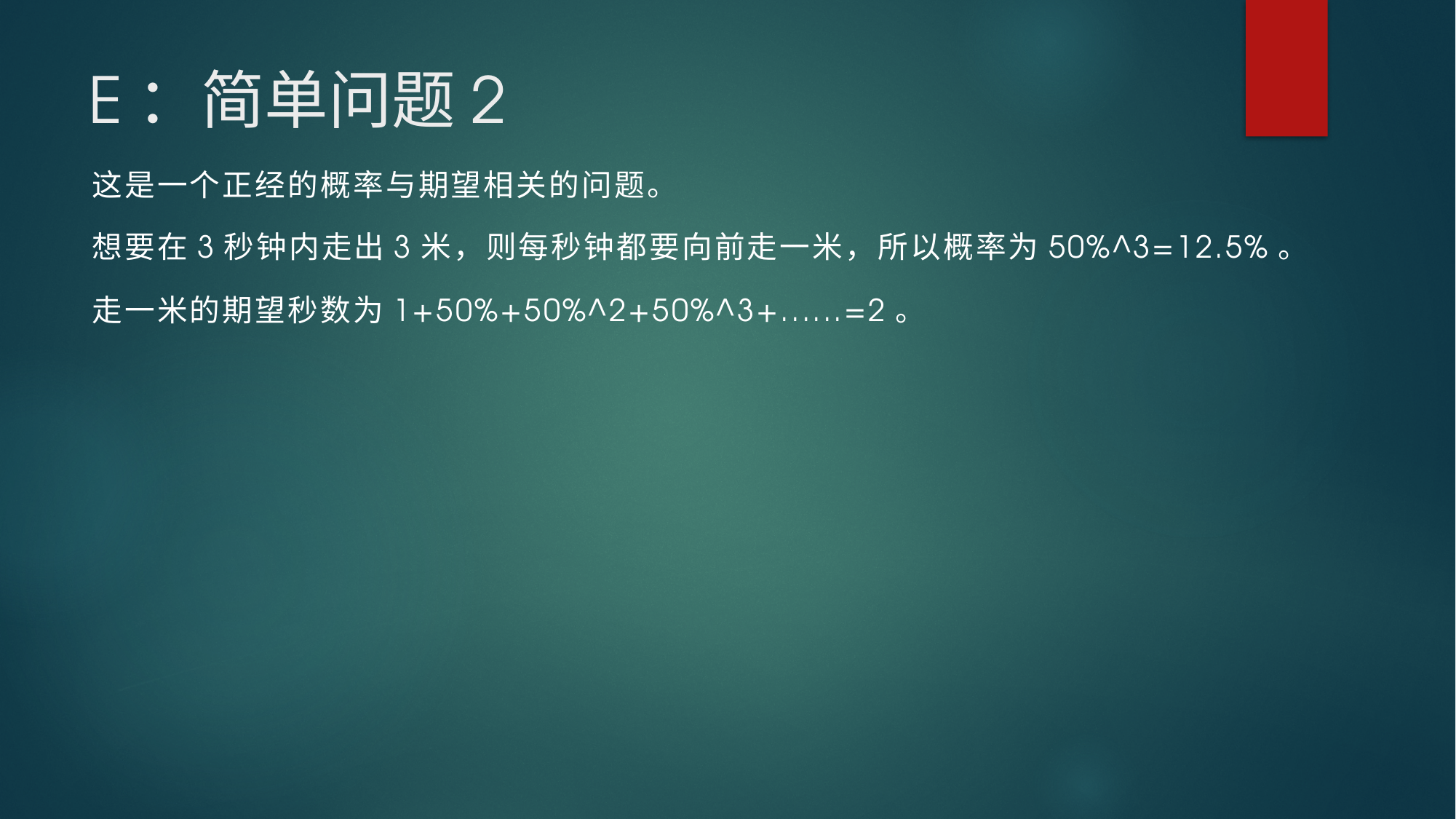

# E：简单问题2
这是一个正经的概率与期望相关的问题。
想要在3秒钟内走出3米，则每秒钟都要向前走一米，所以概率为50%^3=12.5%。
走一米的期望秒数为1+50%+50%^2+50%^3+......=2。